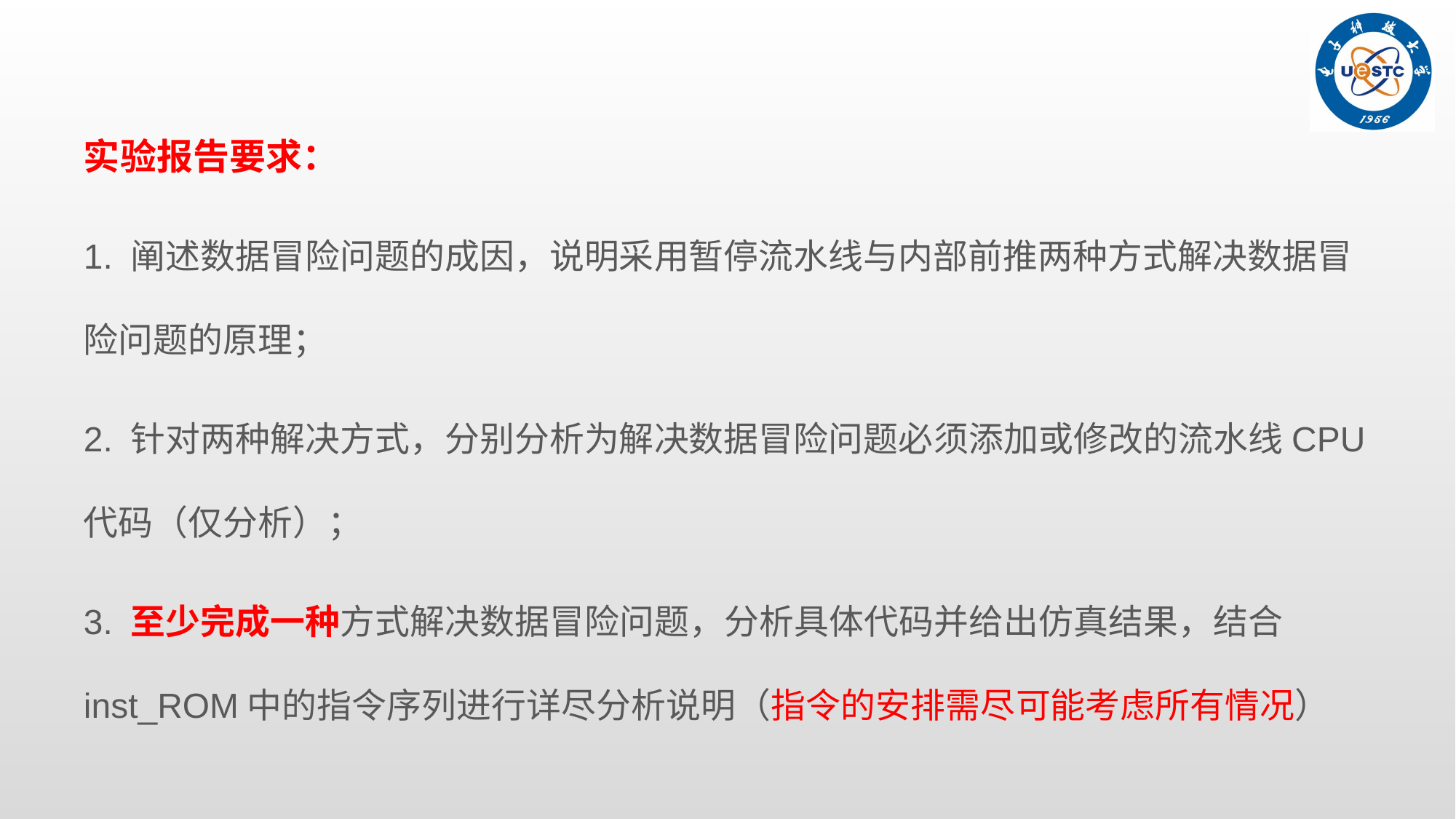

实验报告要求：
1. 阐述数据冒险问题的成因，说明采用暂停流水线与内部前推两种方式解决数据冒险问题的原理；
2. 针对两种解决方式，分别分析为解决数据冒险问题必须添加或修改的流水线CPU代码（仅分析）；
3. 至少完成一种方式解决数据冒险问题，分析具体代码并给出仿真结果，结合inst_ROM中的指令序列进行详尽分析说明（指令的安排需尽可能考虑所有情况）